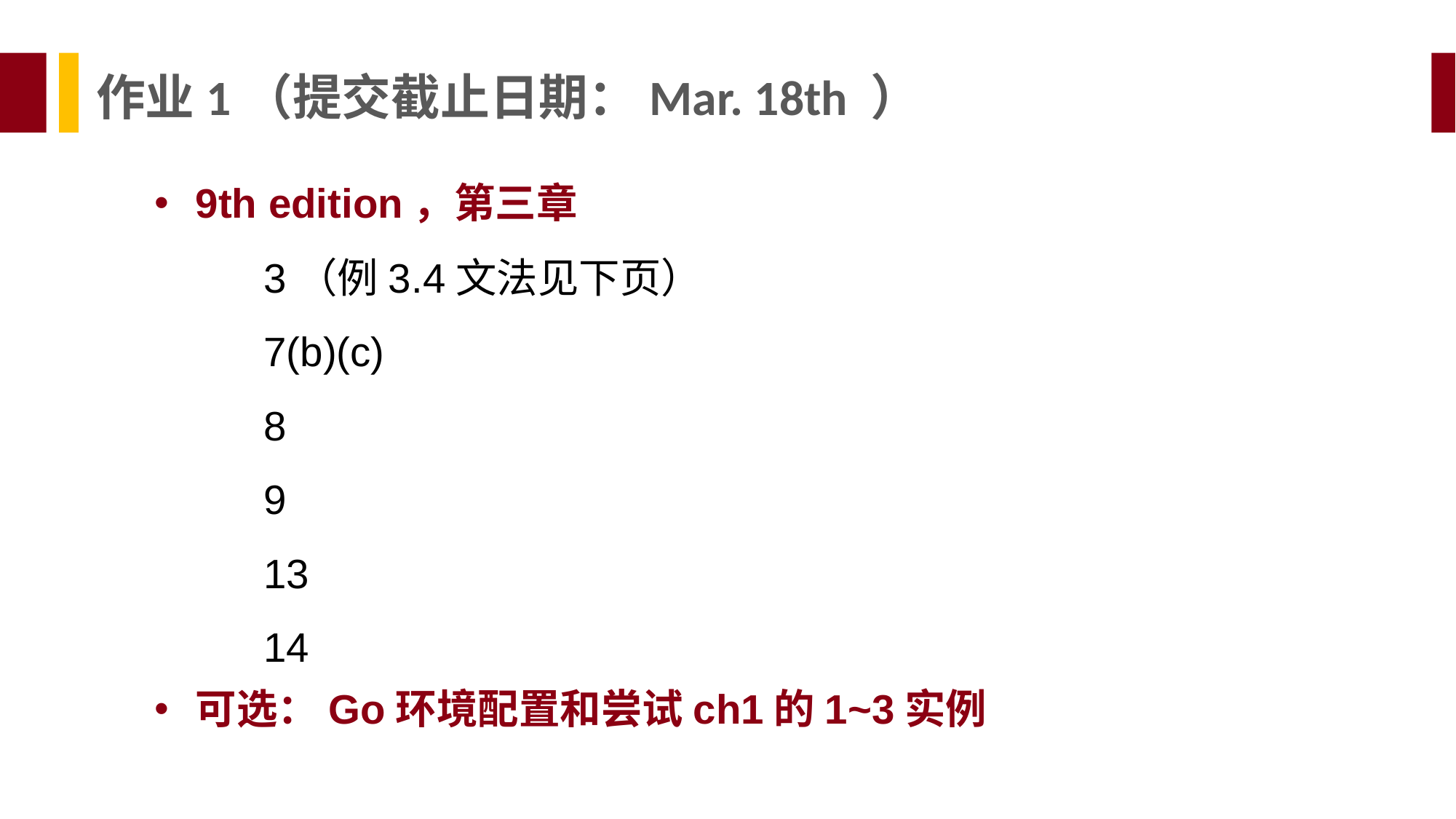

作业1（提交截止日期：Mar. 18th ）

9th edition，第三章
	3（例3.4文法见下页）
	7(b)(c)
	8
	9
	13
	14
可选：Go环境配置和尝试ch1的1~3实例